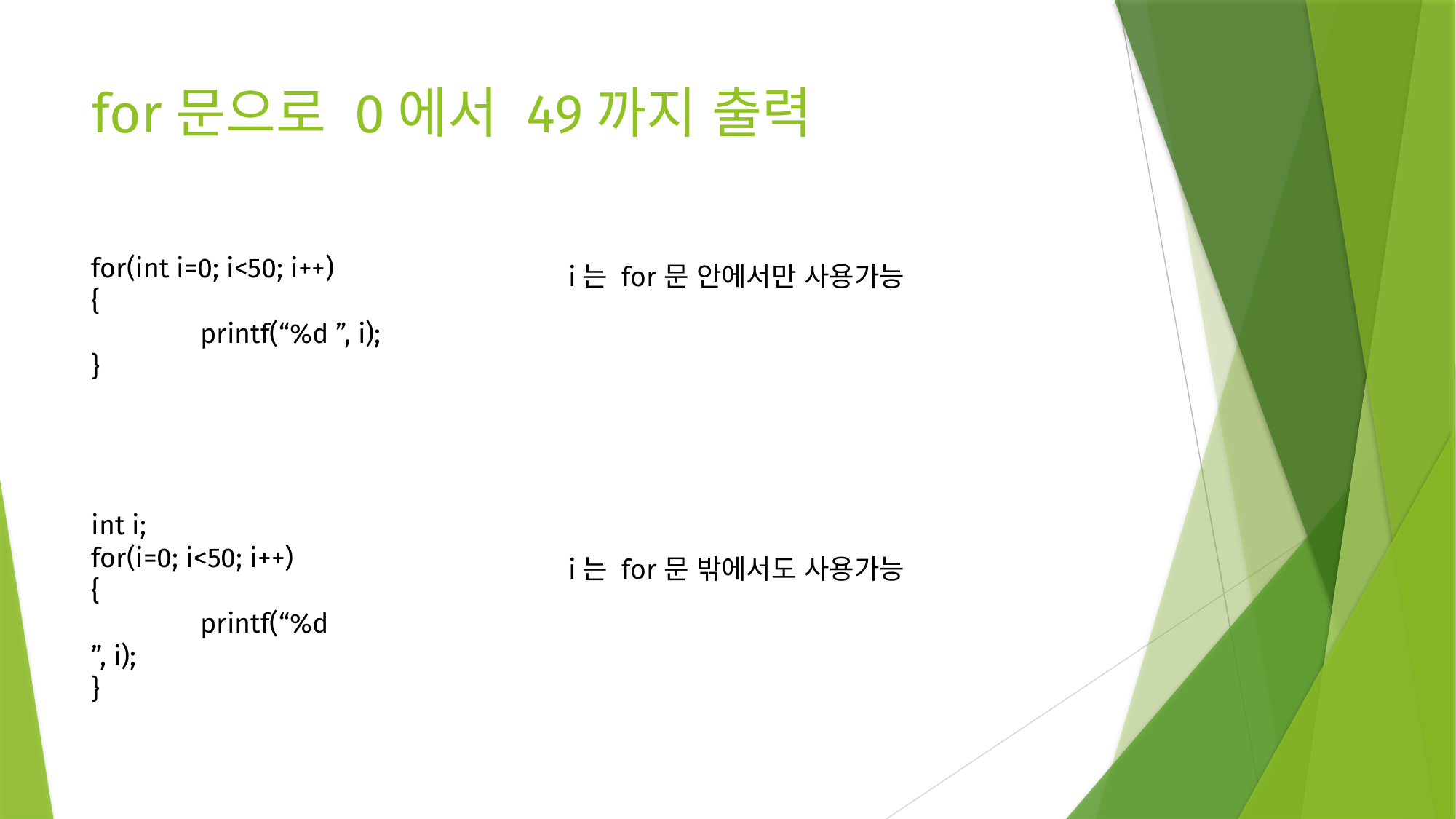

# for문으로 0에서 49까지 출력
for(int i=0; i<50; i++)
{
	printf(“%d ”, i);
}
i는 for문 안에서만 사용가능
int i;
for(i=0; i<50; i++)
{
	printf(“%d ”, i);
}
i는 for문 밖에서도 사용가능